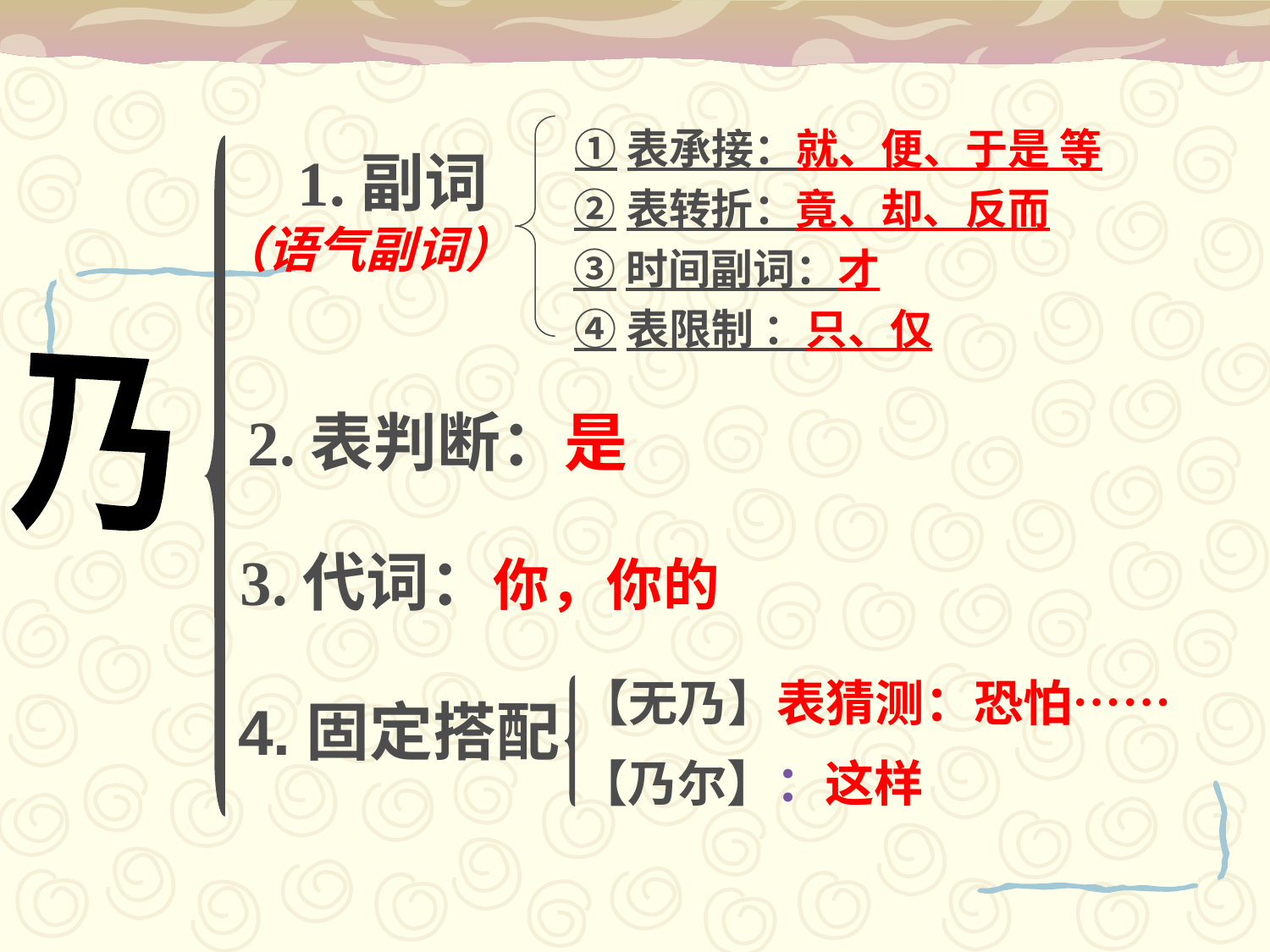

①表承接：就、便、于是 等

     1.副词
（语气副词）
②表转折：竟、却、反而
③时间副词：才
④表限制 ：只、仅
乃
2.表判断：是
3.代词：你，你的
【无乃】表猜测：恐怕……

4.固定搭配
【乃尔】：这样